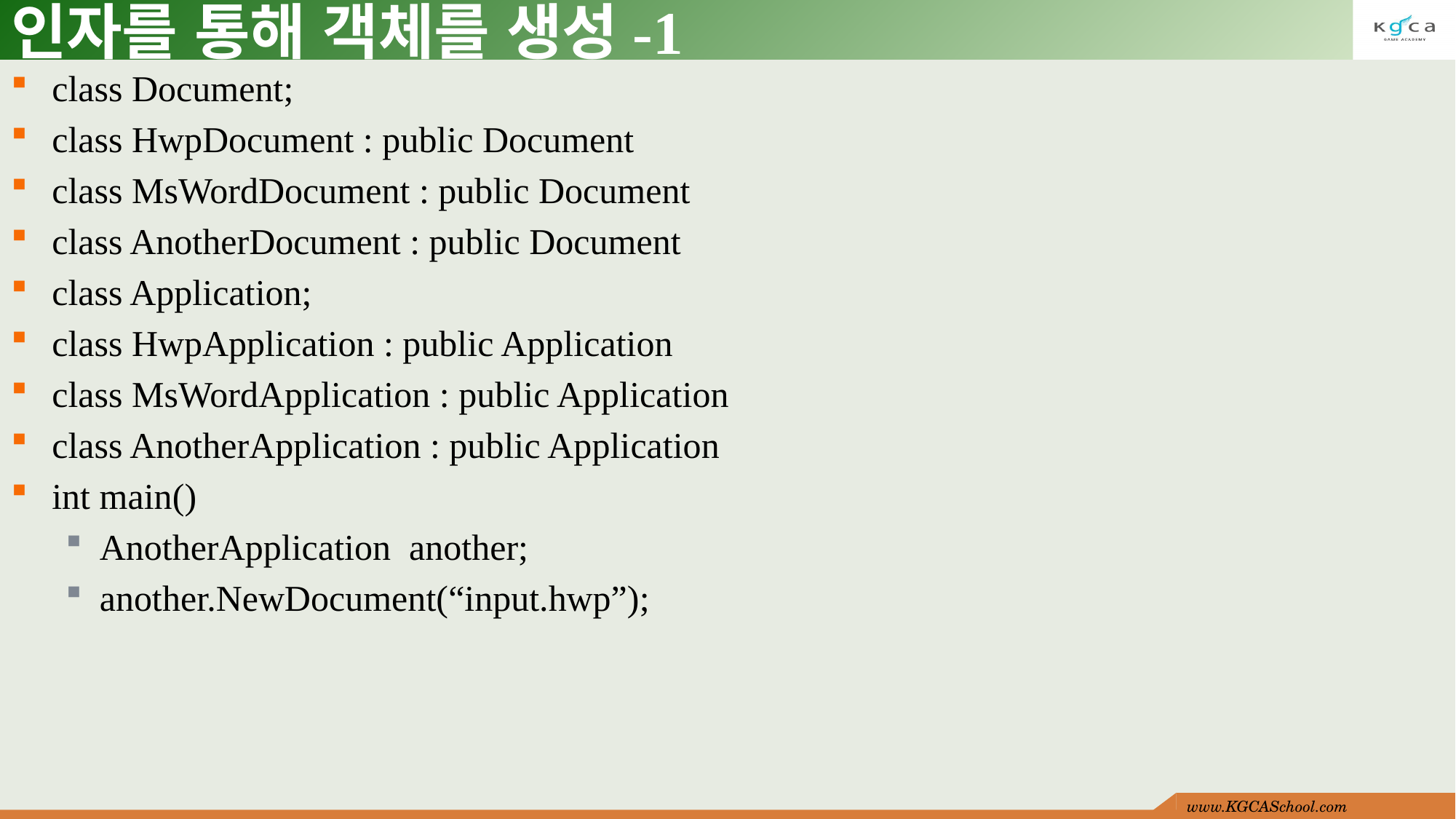

# 인자를 통해 객체를 생성-1
class Document;
class HwpDocument : public Document
class MsWordDocument : public Document
class AnotherDocument : public Document
class Application;
class HwpApplication : public Application
class MsWordApplication : public Application
class AnotherApplication : public Application
int main()
AnotherApplication  another;
another.NewDocument(“input.hwp”);